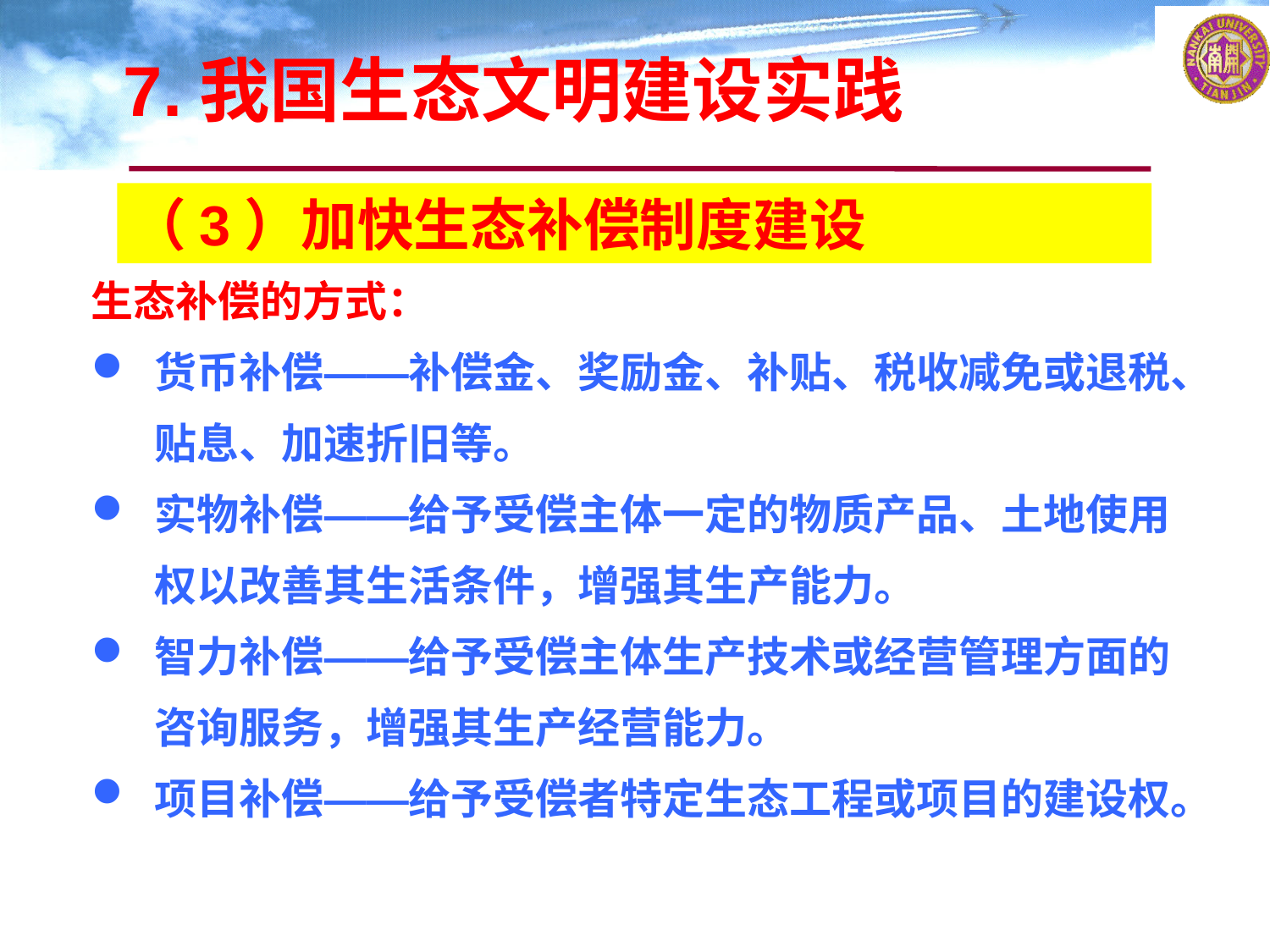

7.我国生态文明建设实践

（3）加快生态补偿制度建设
生态补偿的方式：
货币补偿——补偿金、奖励金、补贴、税收减免或退税、贴息、加速折旧等。
实物补偿——给予受偿主体一定的物质产品、土地使用权以改善其生活条件，增强其生产能力。
智力补偿——给予受偿主体生产技术或经营管理方面的咨询服务，增强其生产经营能力。
项目补偿——给予受偿者特定生态工程或项目的建设权。